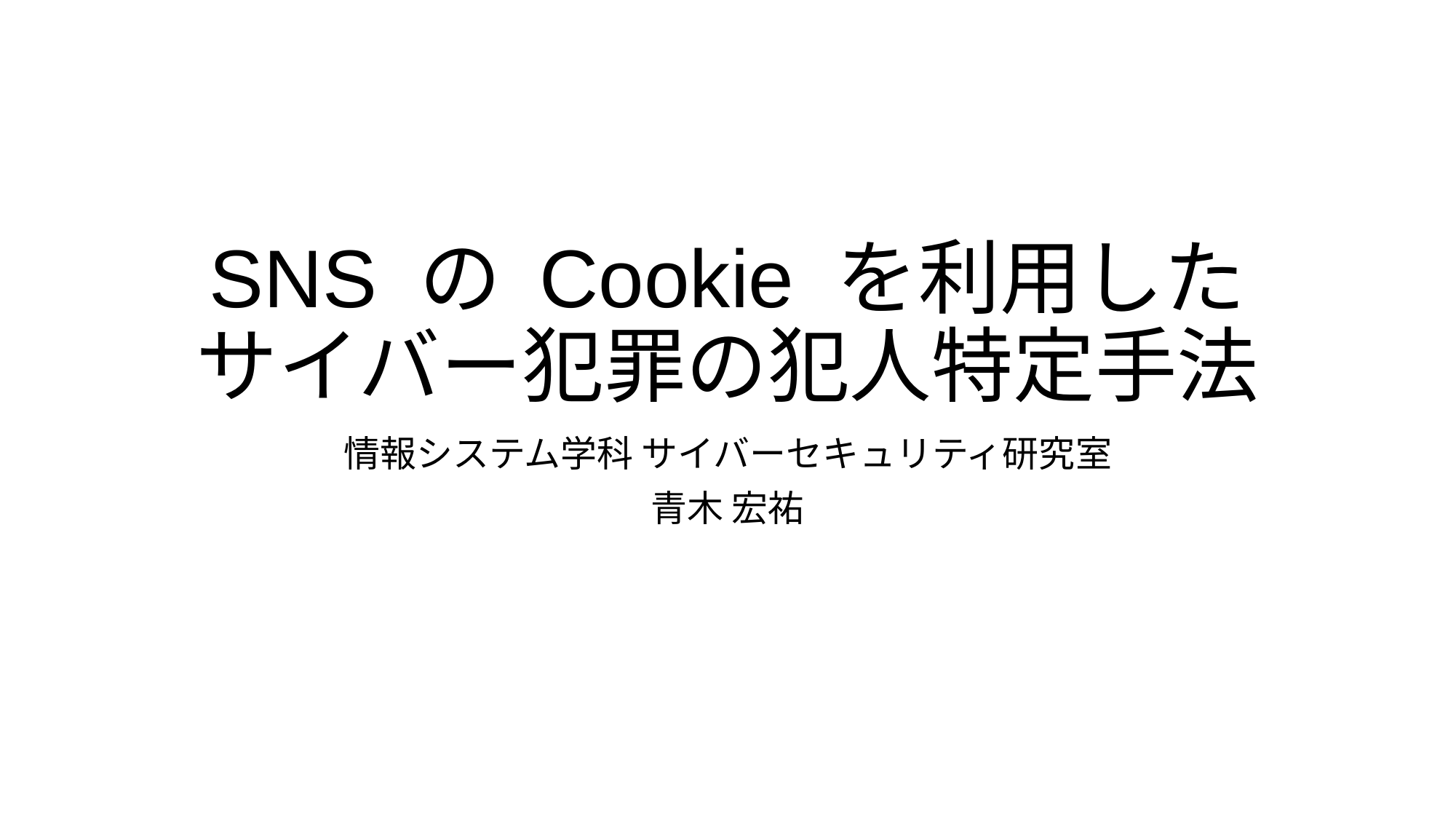

# SNS の Cookie を利用した サイバー犯罪の犯人特定手法
情報システム学科 サイバーセキュリティ研究室
青木 宏祐